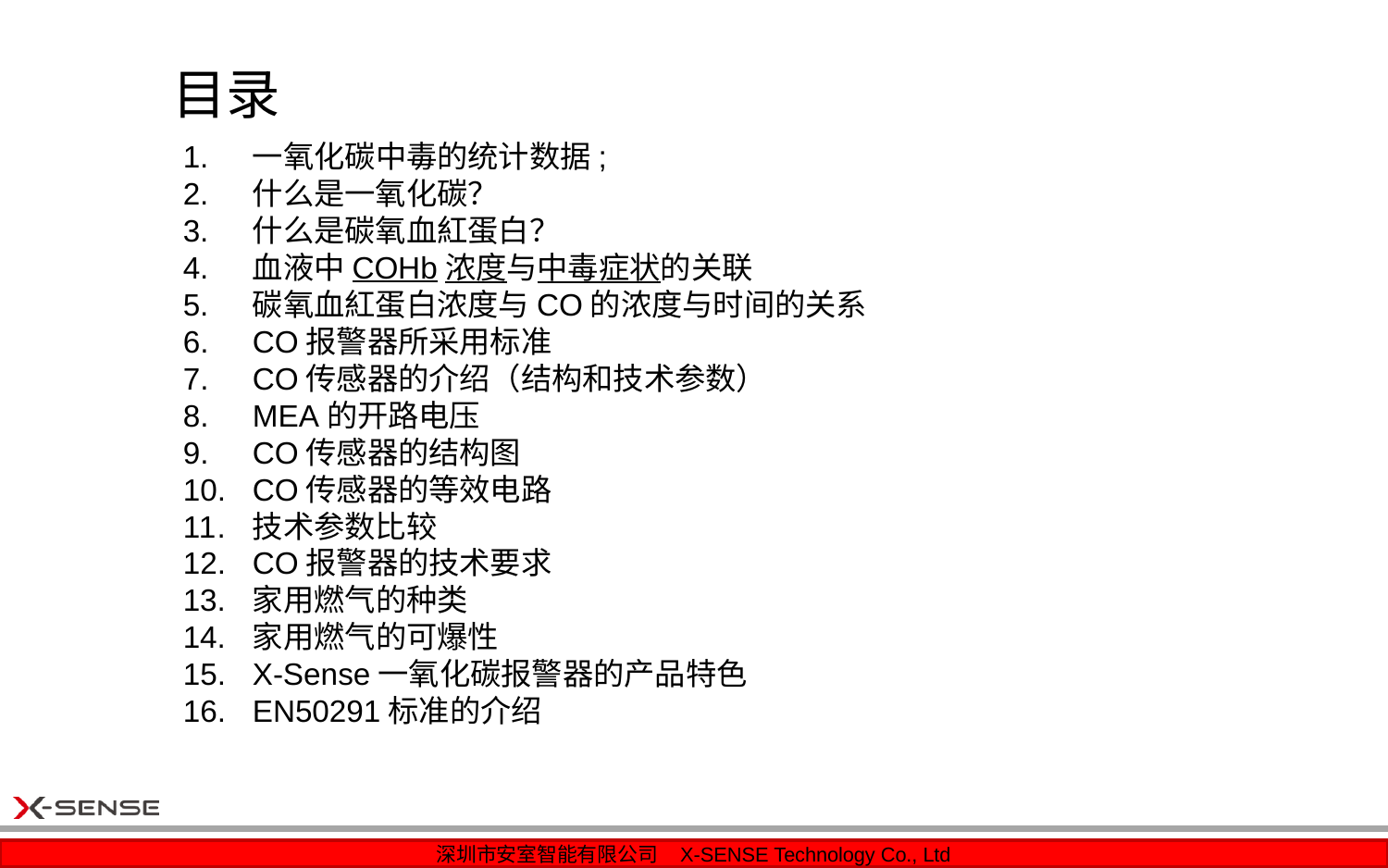

# 目录
一氧化碳中毒的统计数据;
什么是一氧化碳？
什么是碳氧血紅蛋白？
血液中COHb浓度与中毒症状的关联
碳氧血紅蛋白浓度与CO的浓度与时间的关系
CO报警器所采用标准
CO传感器的介绍（结构和技术参数）
MEA的开路电压
CO传感器的结构图
CO传感器的等效电路
技术参数比较
CO报警器的技术要求
家用燃气的种类
家用燃气的可爆性
X-Sense一氧化碳报警器的产品特色
EN50291标准的介绍